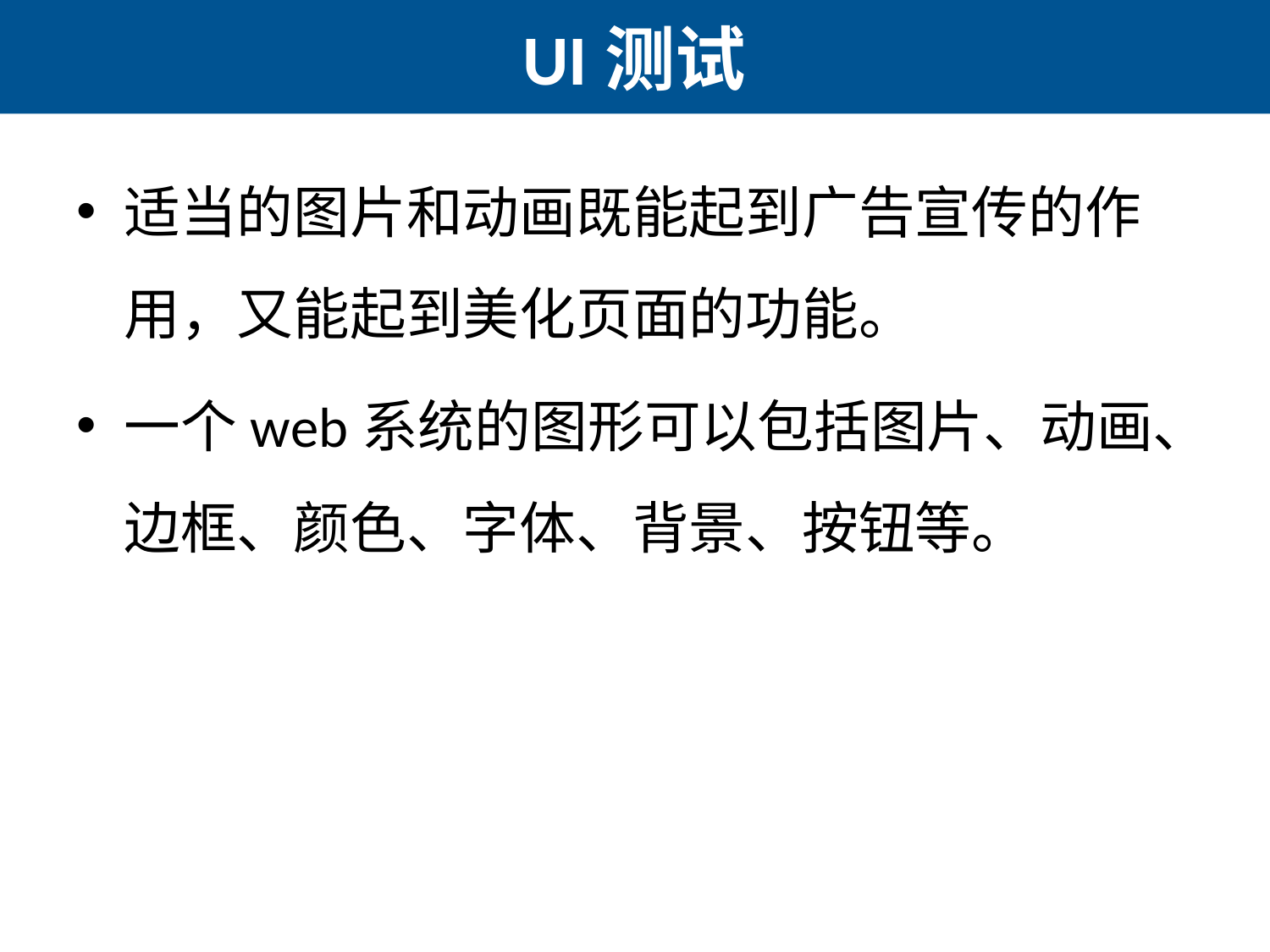

# UI测试
适当的图片和动画既能起到广告宣传的作用，又能起到美化页面的功能。
一个web系统的图形可以包括图片、动画、边框、颜色、字体、背景、按钮等。